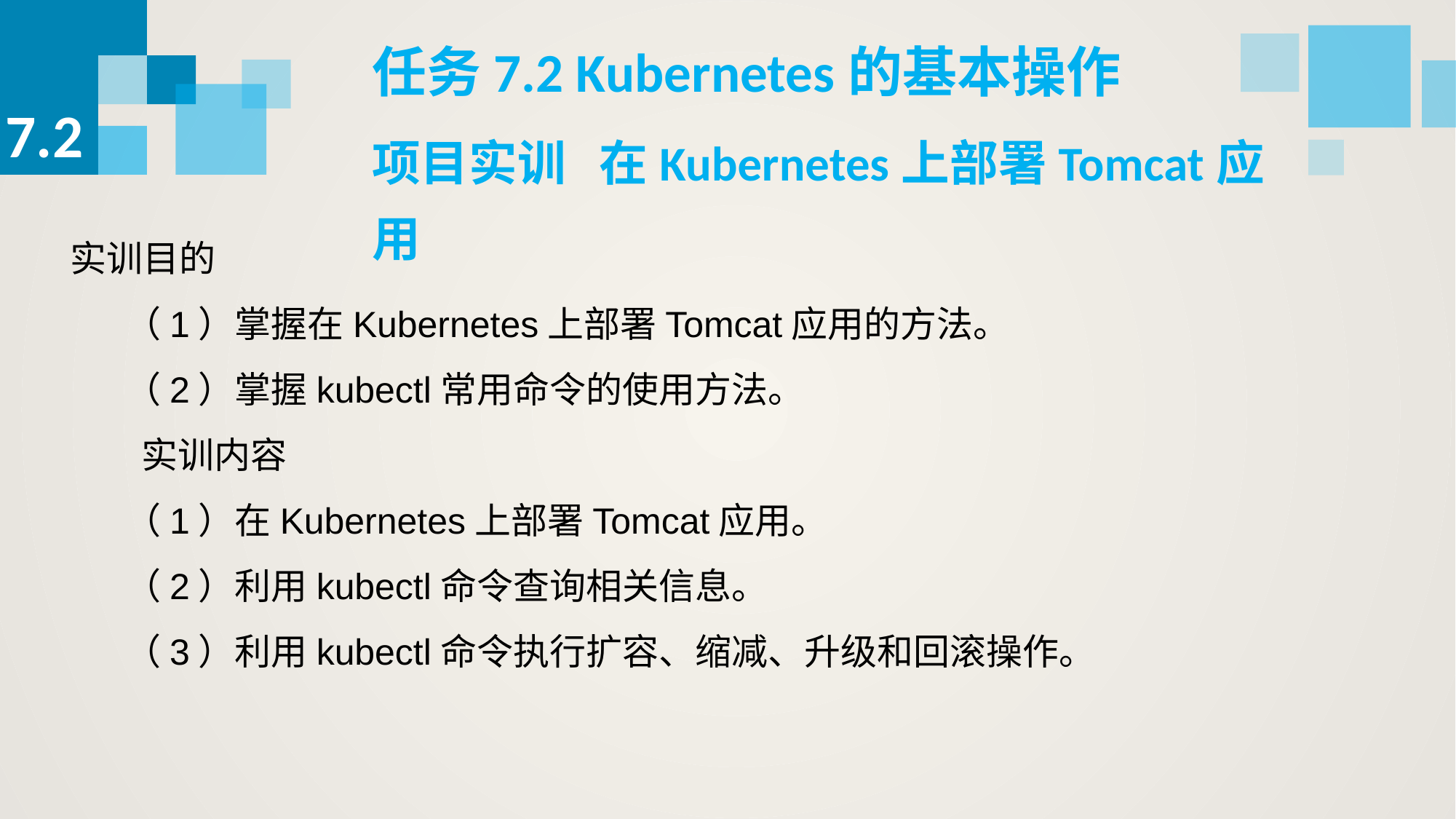

任务7.2 Kubernetes的基本操作
7.2
项目实训   在Kubernetes上部署Tomcat应用
实训目的
（1）掌握在Kubernetes上部署Tomcat应用的方法。
（2）掌握kubectl常用命令的使用方法。
 实训内容
（1）在Kubernetes上部署Tomcat应用。
（2）利用kubectl命令查询相关信息。
（3）利用kubectl命令执行扩容、缩减、升级和回滚操作。